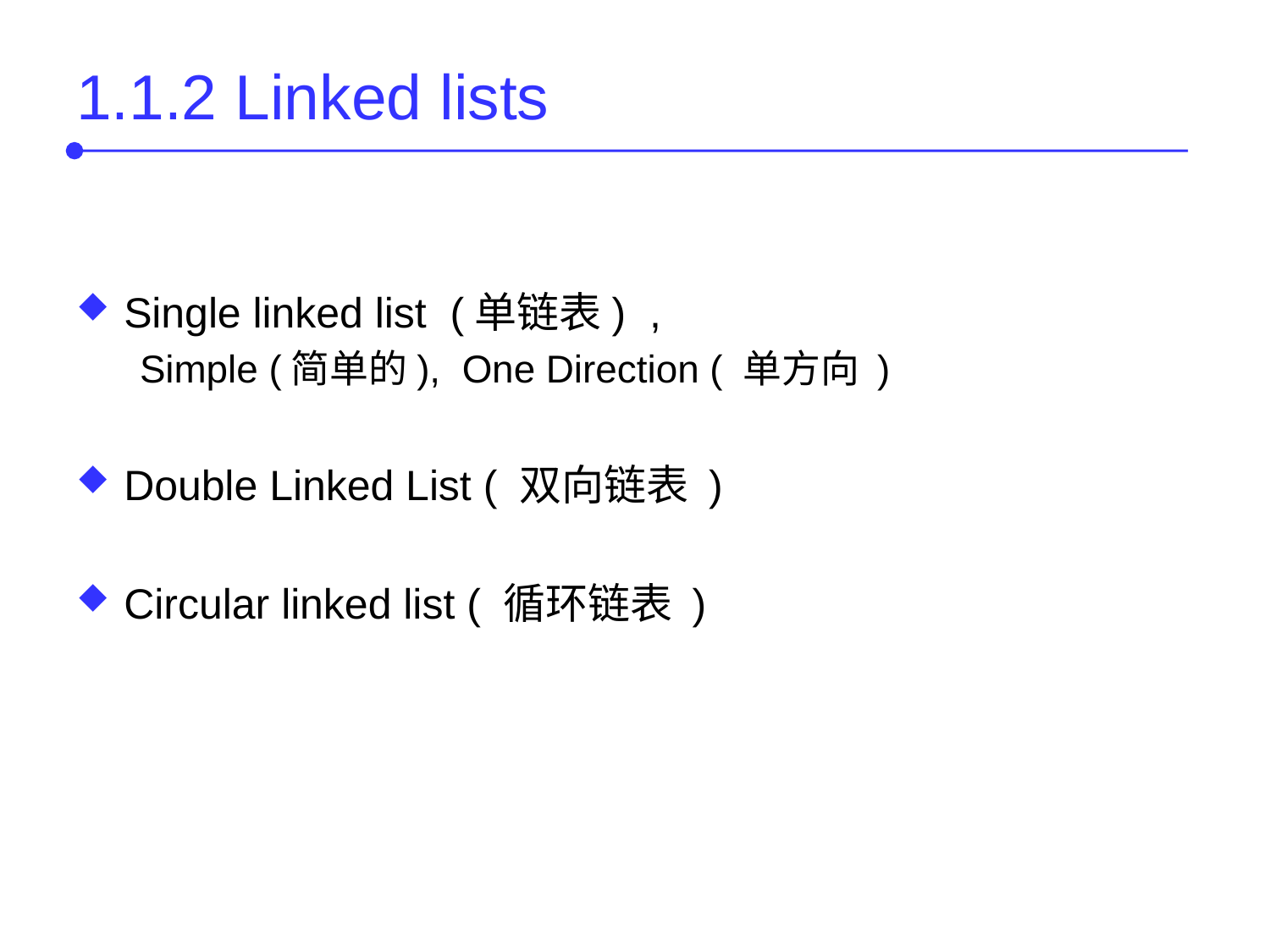

# 1.1.2 Linked lists
Single linked list  (单链表)  ,
Simple (简单的),  One Direction ( 单方向 )

Double Linked List ( 双向链表 )

Circular linked list ( 循环链表 )